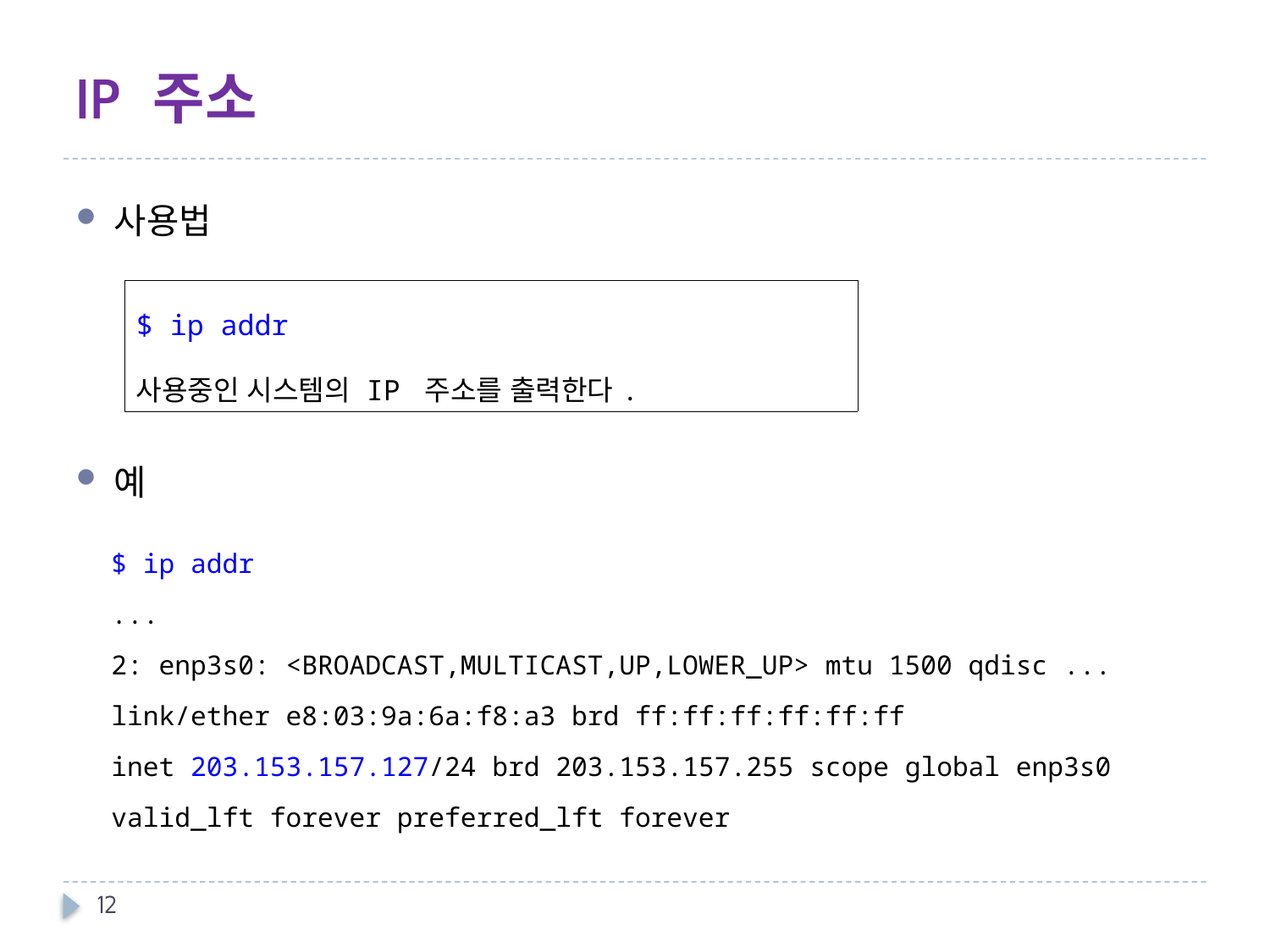

# IP 주소
사용법

예
| $ ip addr 사용중인 시스템의 IP 주소를 출력한다. |
| --- |
$ ip addr
...
2: enp3s0: <BROADCAST,MULTICAST,UP,LOWER_UP> mtu 1500 qdisc ...
link/ether e8:03:9a:6a:f8:a3 brd ff:ff:ff:ff:ff:ff
inet 203.153.157.127/24 brd 203.153.157.255 scope global enp3s0
valid_lft forever preferred_lft forever
12